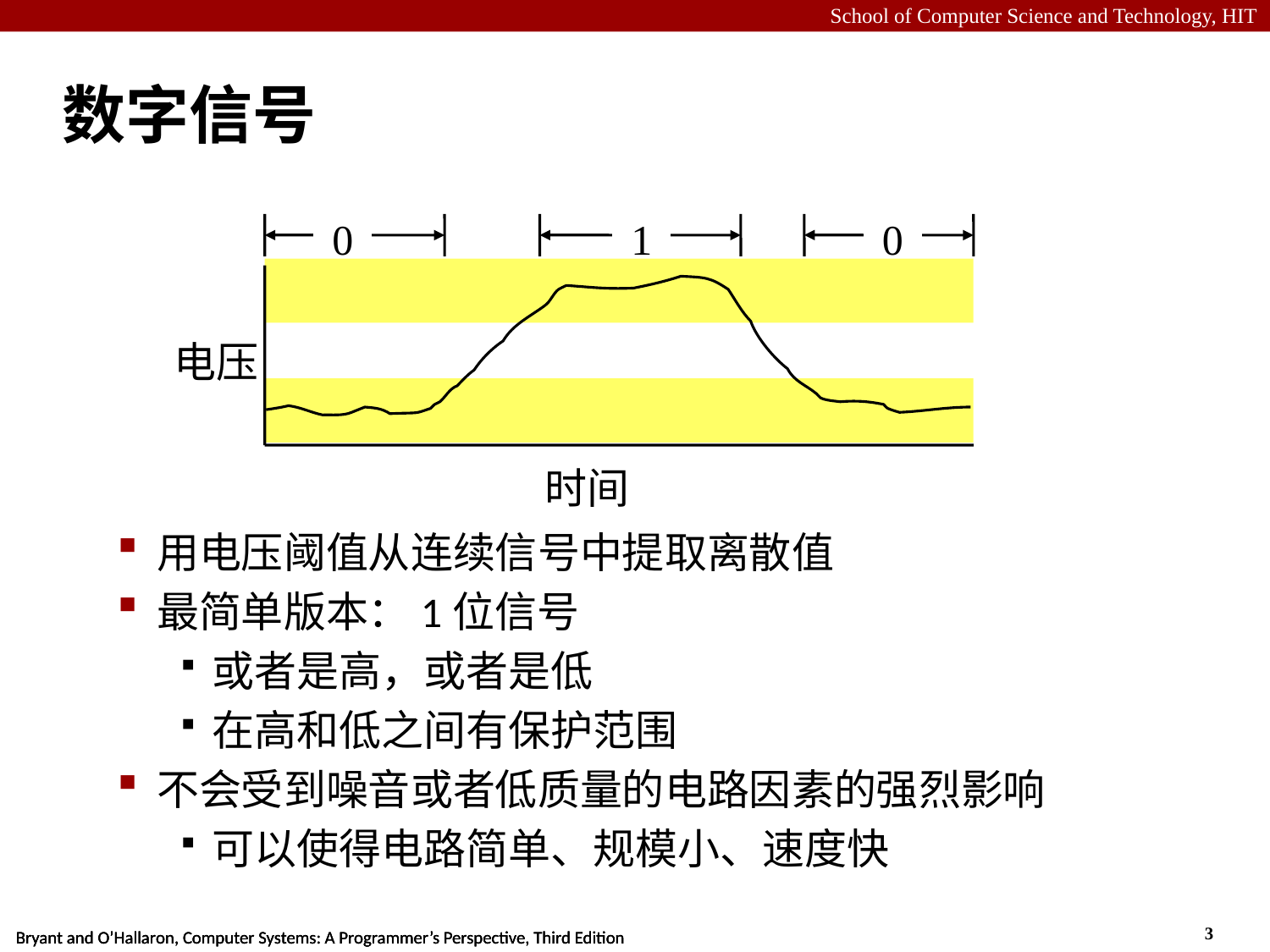

# 数字信号
0
1
0

电压

时间
用电压阈值从连续信号中提取离散值
最简单版本：1位信号
或者是高，或者是低
在高和低之间有保护范围
不会受到噪音或者低质量的电路因素的强烈影响
可以使得电路简单、规模小、速度快